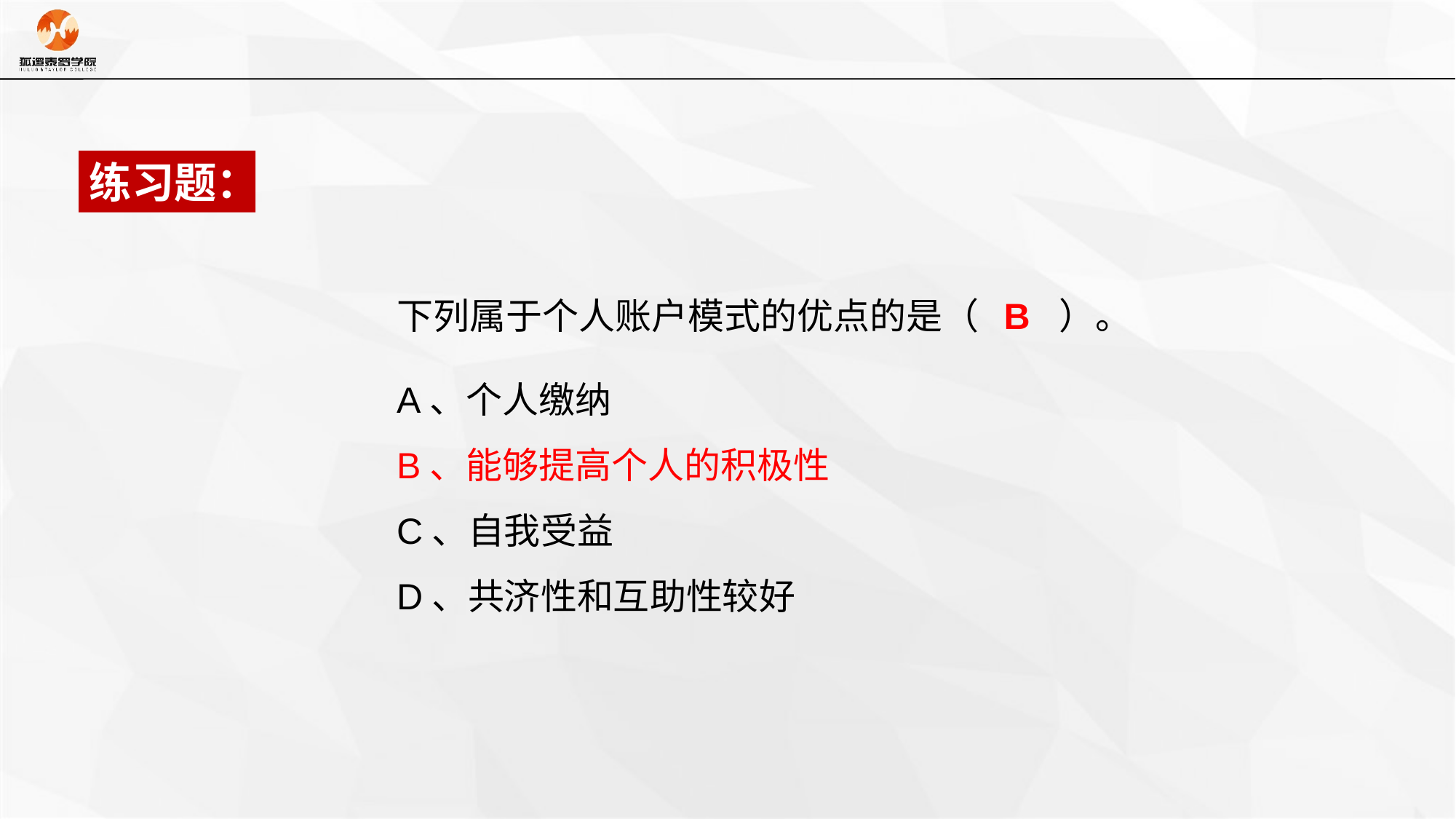

练习题：
下列属于个人账户模式的优点的是（  B  ）。
A、个人缴纳
B、能够提高个人的积极性
C、自我受益
D、共济性和互助性较好